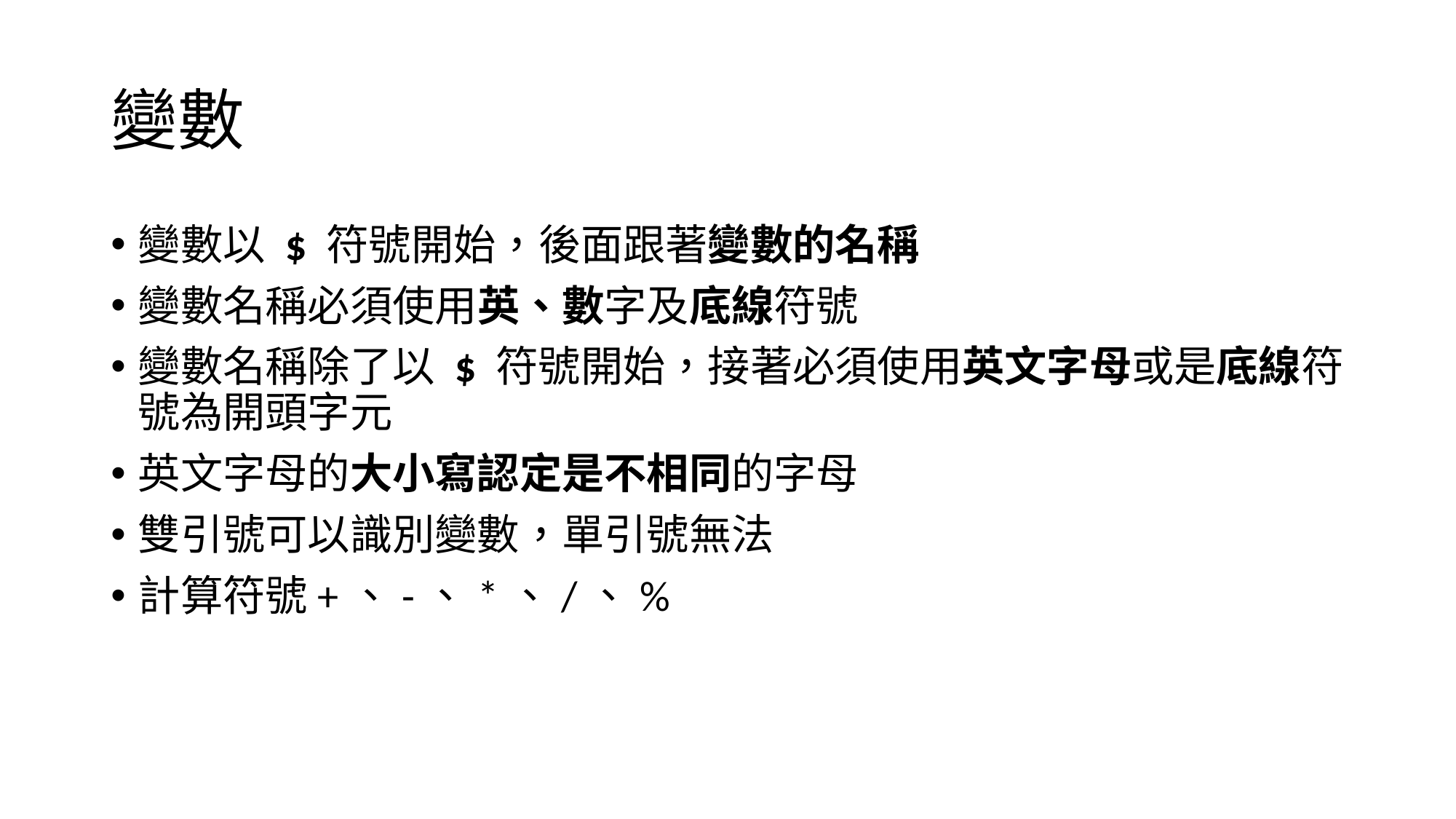

# 變數
變數以 $ 符號開始，後面跟著變數的名稱
變數名稱必須使用英、數字及底線符號
變數名稱除了以 $ 符號開始，接著必須使用英文字母或是底線符號為開頭字元
英文字母的大小寫認定是不相同的字母
雙引號可以識別變數，單引號無法
計算符號+、-、*、/、%